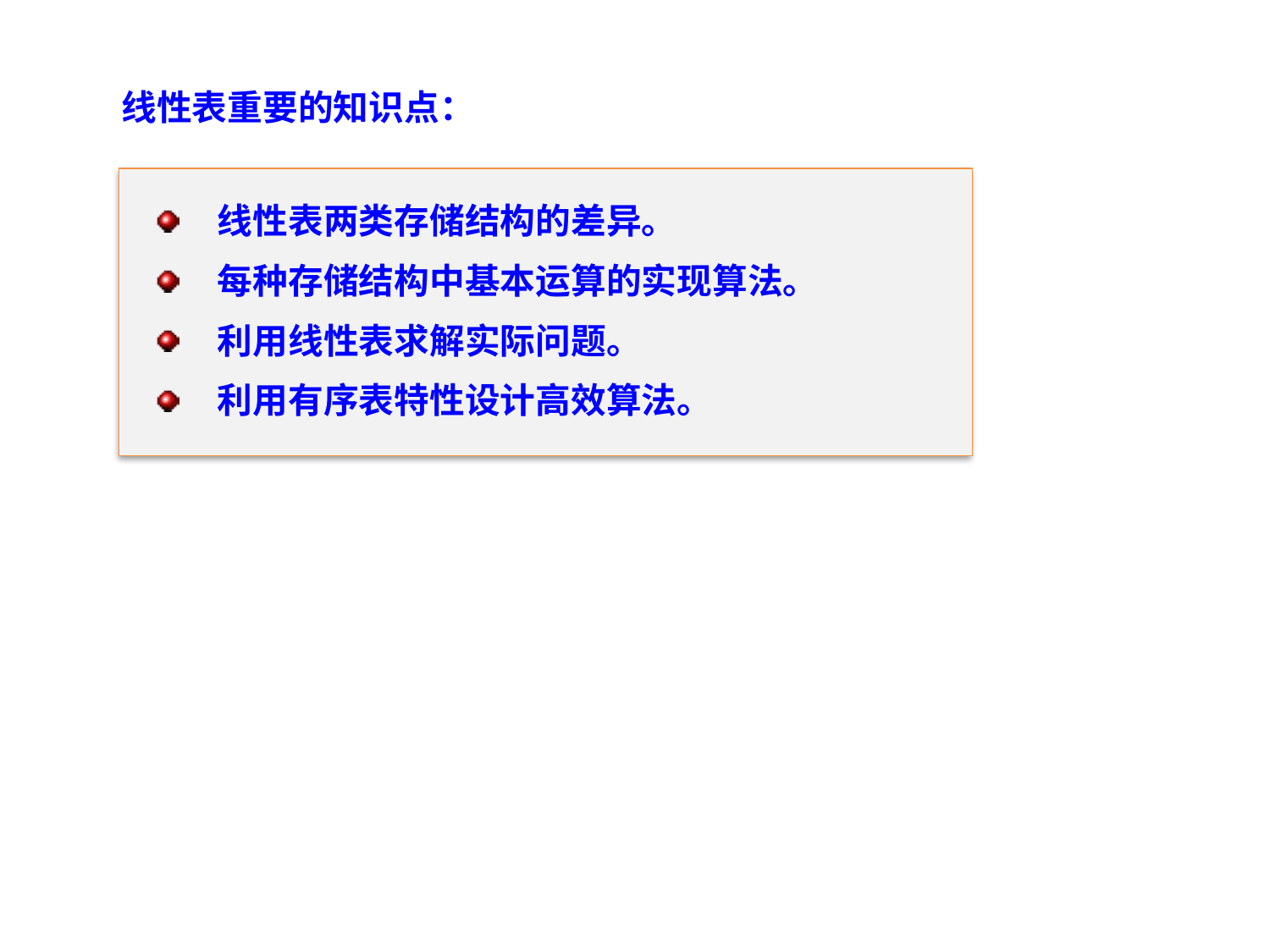

线性表重要的知识点：
线性表两类存储结构的差异。
每种存储结构中基本运算的实现算法。
利用线性表求解实际问题。
利用有序表特性设计高效算法。